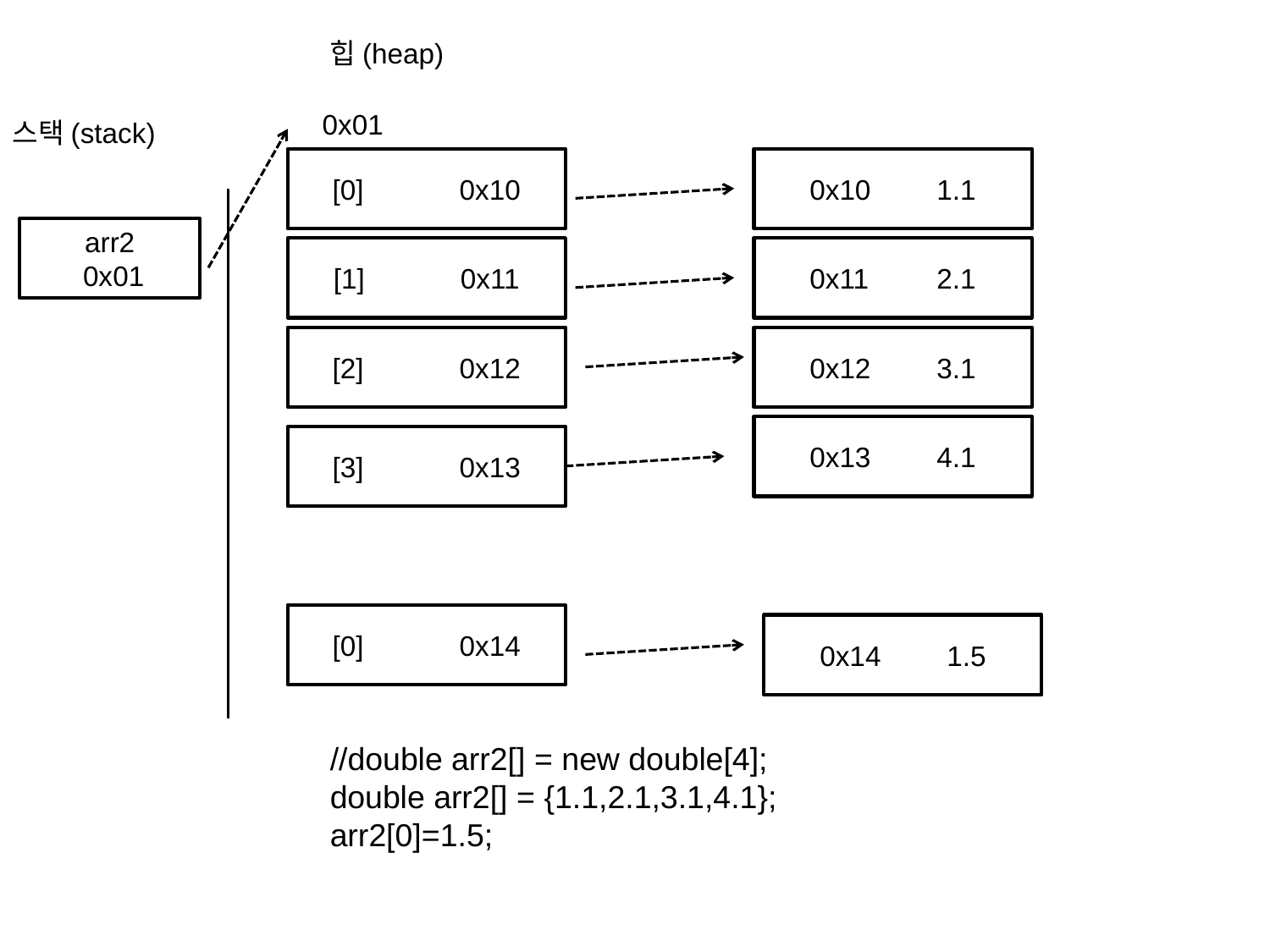

힙(heap)
0x01
스택(stack)
[0]	0x10
0x10	1.1
arr2
 0x01
[1]	0x11
0x11	2.1
[2]	0x12
0x12	3.1
0x13	4.1
[3]	0x13
[0]	0x14
0x14	1.5
//double arr2[] = new double[4];
double arr2[] = {1.1,2.1,3.1,4.1};
arr2[0]=1.5;